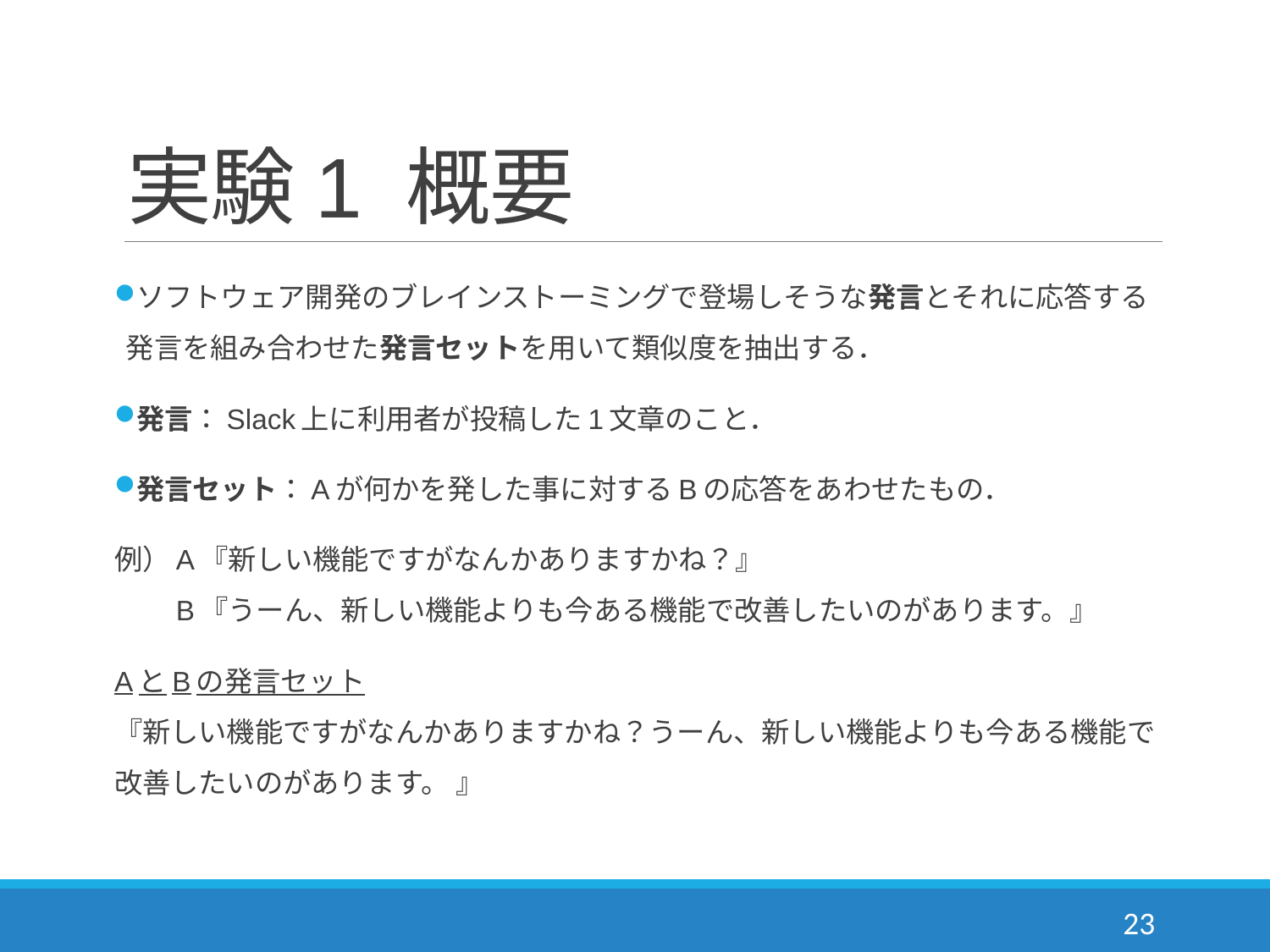

# 実験1 概要
ソフトウェア開発のブレインストーミングで登場しそうな発言とそれに応答する発言を組み合わせた発言セットを用いて類似度を抽出する．
発言：Slack上に利用者が投稿した1文章のこと．
発言セット：Aが何かを発した事に対するBの応答をあわせたもの．
例）A『新しい機能ですがなんかありますかね？』
　　B『うーん、新しい機能よりも今ある機能で改善したいのがあります。』
AとBの発言セット
『新しい機能ですがなんかありますかね？うーん、新しい機能よりも今ある機能で改善したいのがあります。 』

23